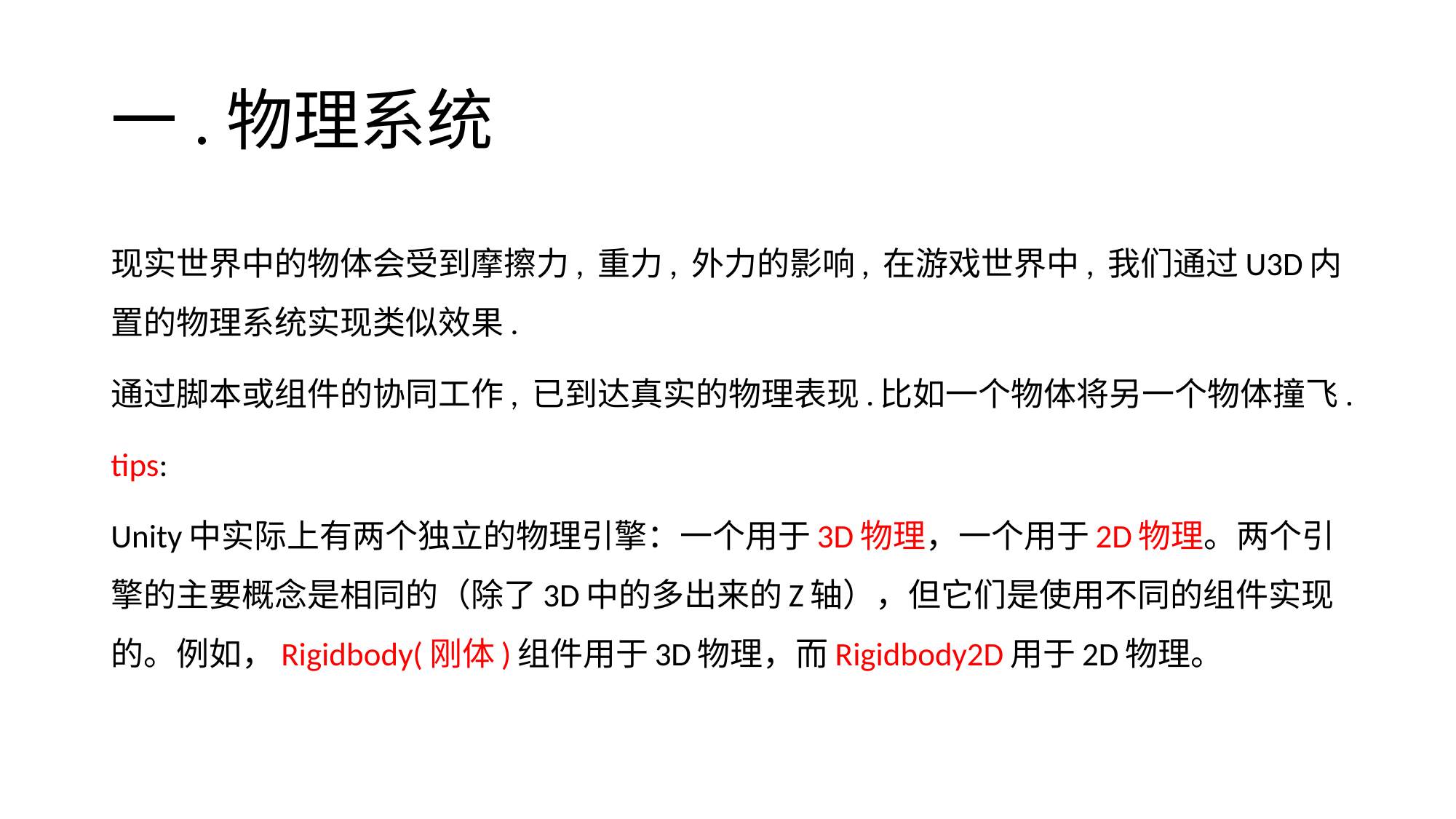

# 一.物理系统
现实世界中的物体会受到摩擦力, 重力, 外力的影响, 在游戏世界中, 我们通过U3D内置的物理系统实现类似效果.
通过脚本或组件的协同工作, 已到达真实的物理表现.比如一个物体将另一个物体撞飞.
tips:
Unity中实际上有两个独立的物理引擎：一个用于3D物理，一个用于2D物理。两个引擎的主要概念是相同的（除了3D中的多出来的Z轴），但它们是使用不同的组件实现的。例如，Rigidbody(刚体)组件用于3D物理，而Rigidbody2D用于2D物理。